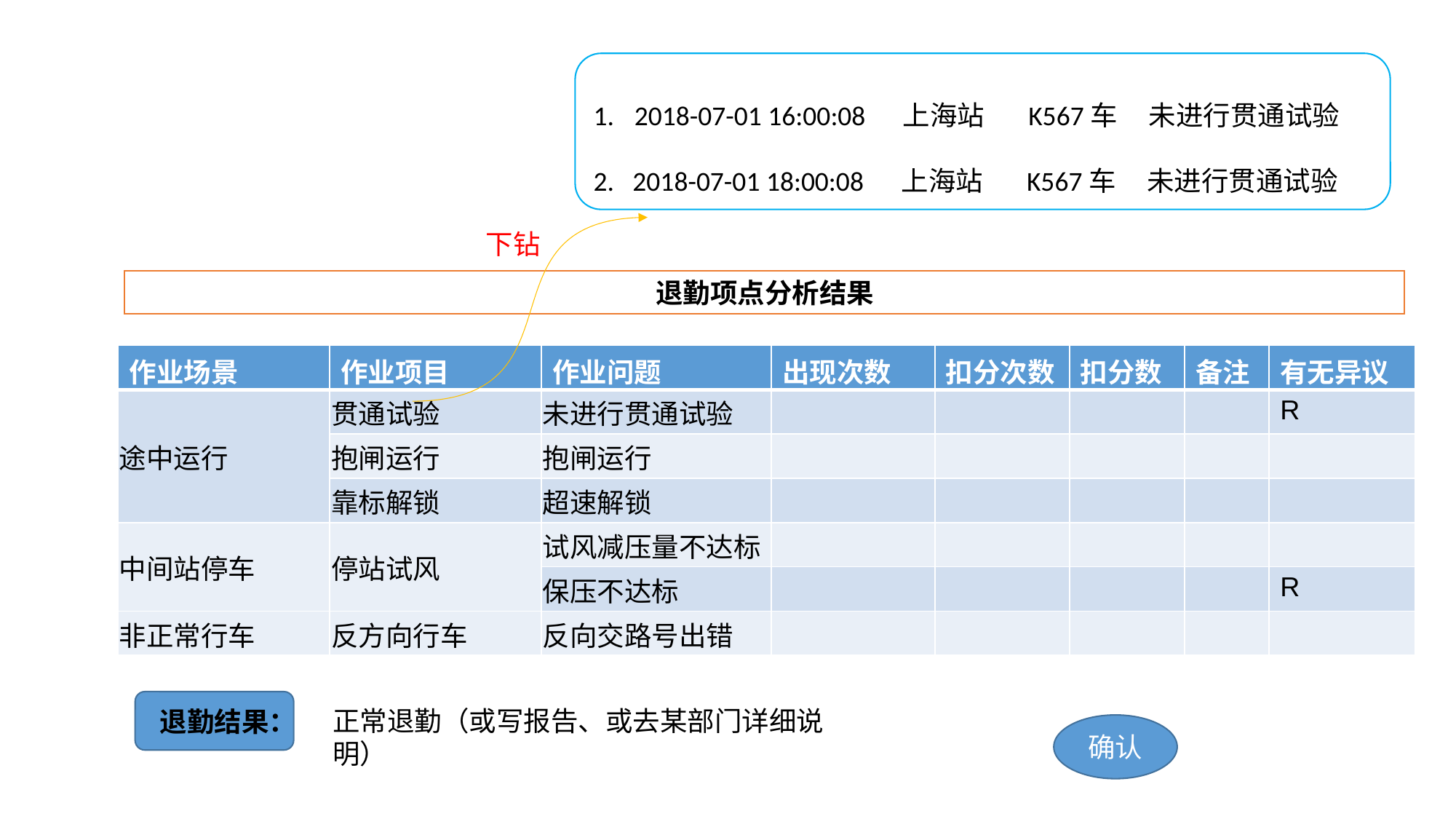

2018-07-01 16:00:08     上海站      K567车     未进行贯通试验

2.   2018-07-01 18:00:08     上海站      K567车     未进行贯通试验

下钻
退勤项点分析结果
| 作业场景 | 作业项目 | 作业问题 | 出现次数 | 扣分次数 | 扣分数 | 备注 | 有无异议 |
| --- | --- | --- | --- | --- | --- | --- | --- |
| 途中运行 | 贯通试验 | 未进行贯通试验 |  |  |  |  | R |
|  | 抱闸运行 | 抱闸运行 |  |  |  |  |  |
|  | 靠标解锁 | 超速解锁 |  |  |  |  |  |
| 中间站停车 | 停站试风 | 试风减压量不达标 |  |  |  |  |  |
|  |  | 保压不达标 |  |  |  |  | R |
| 非正常行车 | 反方向行车 | 反向交路号出错 |  |  |  |  |  |
退勤结果：
正常退勤（或写报告、或去某部门详细说明）
确认